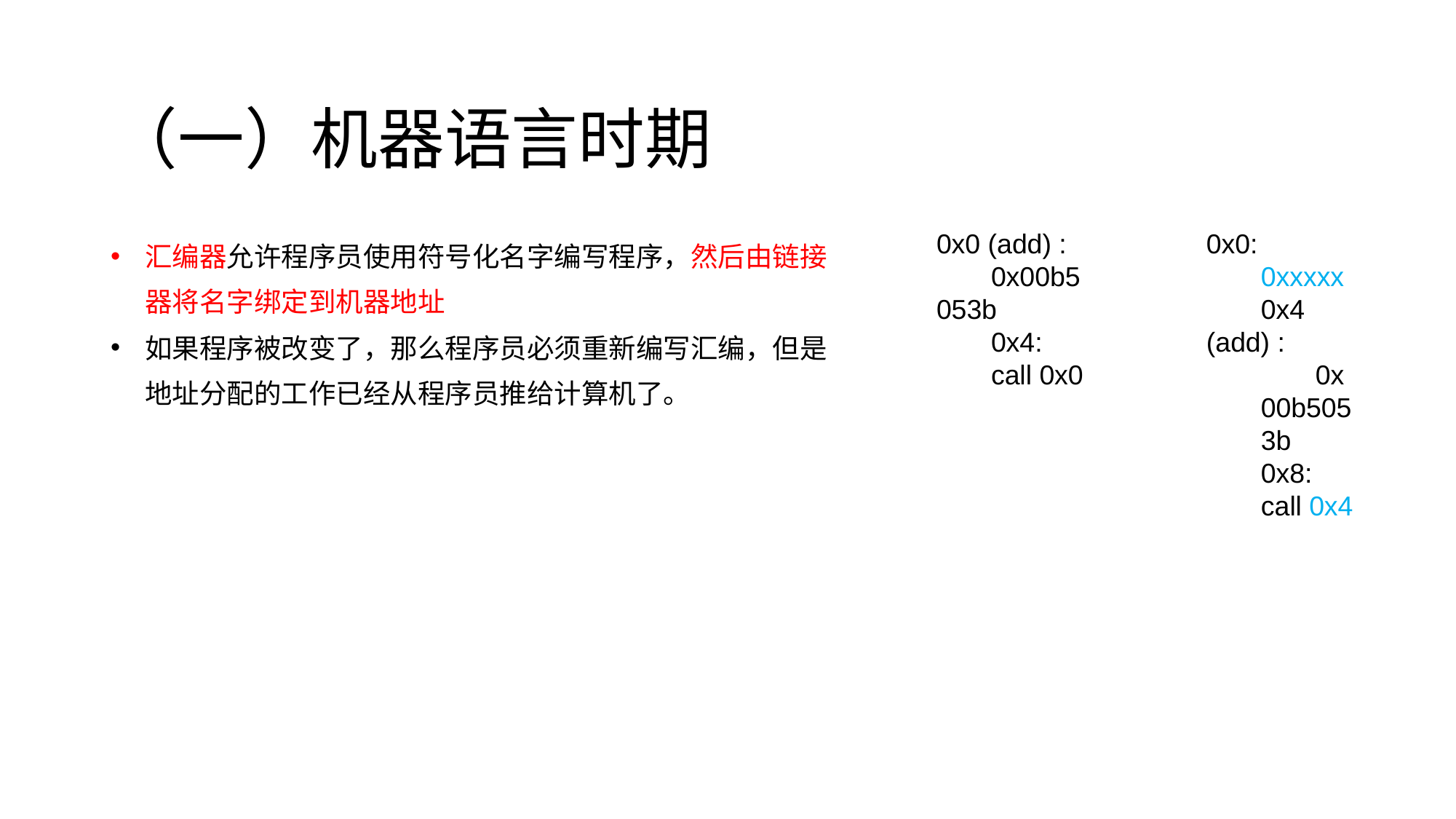

# （一）机器语言时期
汇编器允许程序员使用符号化名字编写程序，然后由链接器将名字绑定到机器地址
如果程序被改变了，那么程序员必须重新编写汇编，但是地址分配的工作已经从程序员推给计算机了。

0x0 (add) :
0x00b5053b
0x4:
call 0x0

0x0:
0xxxxx
0x4 (add) :
0x00b5053b
0x8:
call 0x4